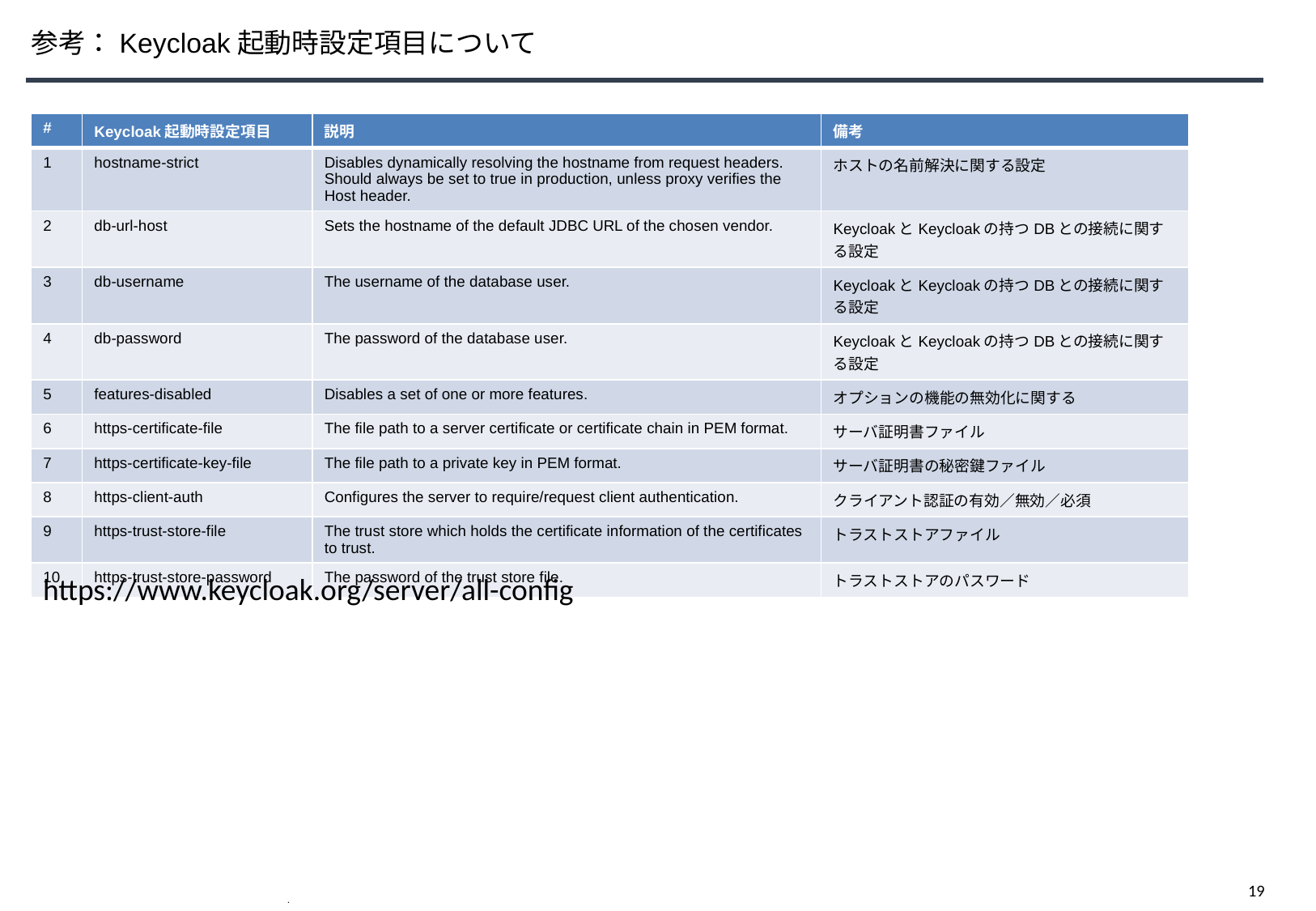

# 参考：Keycloak起動時設定項目について
| # | Keycloak起動時設定項目 | 説明 | 備考 |
| --- | --- | --- | --- |
| 1 | hostname-strict | Disables dynamically resolving the hostname from request headers. Should always be set to true in production, unless proxy verifies the Host header. | ホストの名前解決に関する設定 |
| 2 | db-url-host | Sets the hostname of the default JDBC URL of the chosen vendor. | KeycloakとKeycloakの持つDBとの接続に関する設定 |
| 3 | db-username | The username of the database user. | KeycloakとKeycloakの持つDBとの接続に関する設定 |
| 4 | db-password | The password of the database user. | KeycloakとKeycloakの持つDBとの接続に関する設定 |
| 5 | features-disabled | Disables a set of one or more features. | オプションの機能の無効化に関する |
| 6 | https-certificate-file | The file path to a server certificate or certificate chain in PEM format. | サーバ証明書ファイル |
| 7 | https-certificate-key-file | The file path to a private key in PEM format. | サーバ証明書の秘密鍵ファイル |
| 8 | https-client-auth | Configures the server to require/request client authentication. | クライアント認証の有効／無効／必須 |
| 9 | https-trust-store-file | The trust store which holds the certificate information of the certificates to trust. | トラストストアファイル |
| 10 | https-trust-store-password | The password of the trust store file. | トラストストアのパスワード |
https://www.keycloak.org/server/all-config